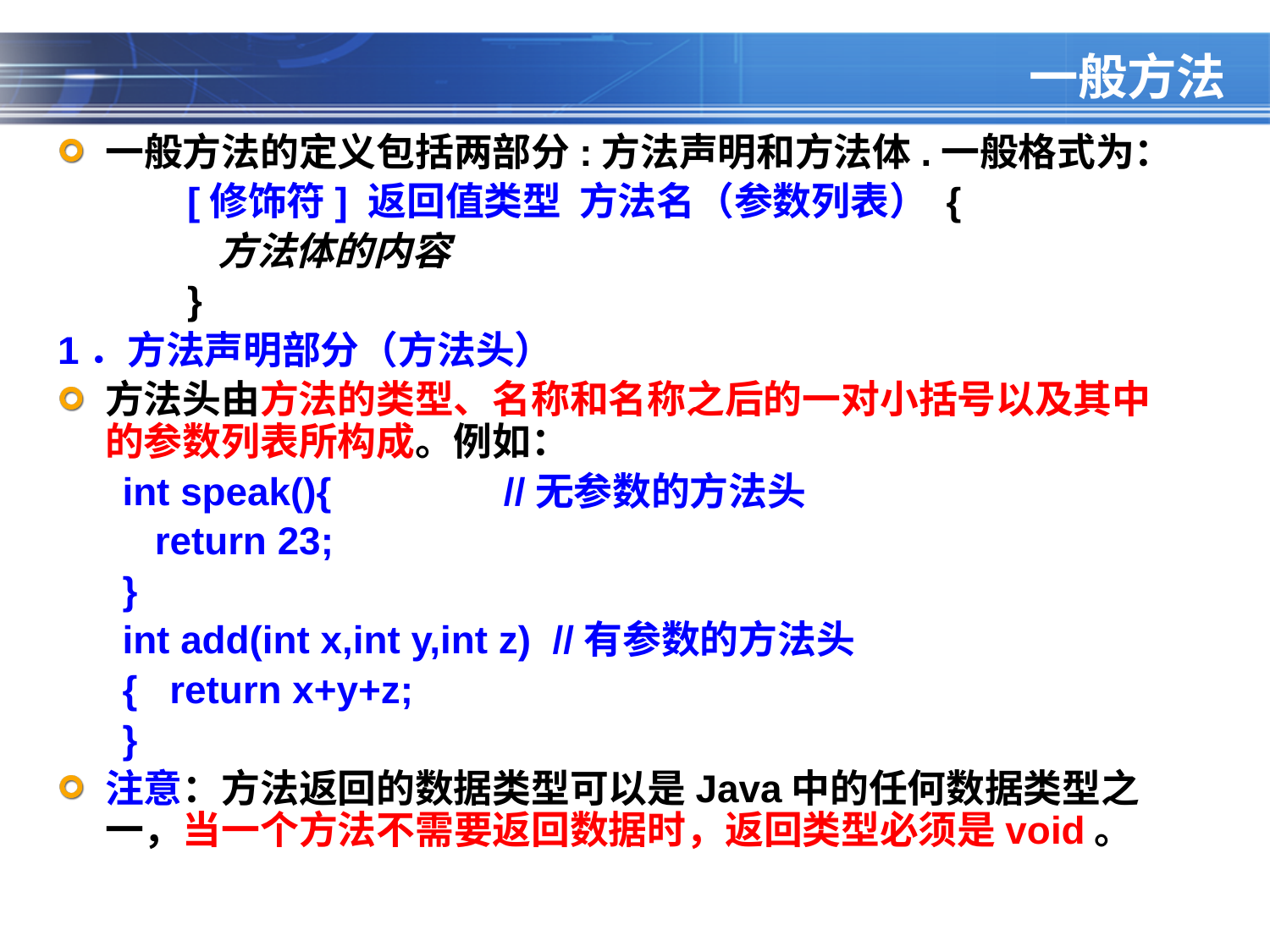

# 一般方法
一般方法的定义包括两部分:方法声明和方法体.一般格式为：
            [修饰符] 返回值类型  方法名（参数列表） {
                 方法体的内容
            }
1．方法声明部分（方法头）
方法头由方法的类型、名称和名称之后的一对小括号以及其中的参数列表所构成。例如：
      int speak(){                //无参数的方法头
         return 23;
      }
      int add(int x,int y,int z)  //有参数的方法头
      {   return x+y+z;
      }
注意：方法返回的数据类型可以是Java中的任何数据类型之一，当一个方法不需要返回数据时，返回类型必须是void。